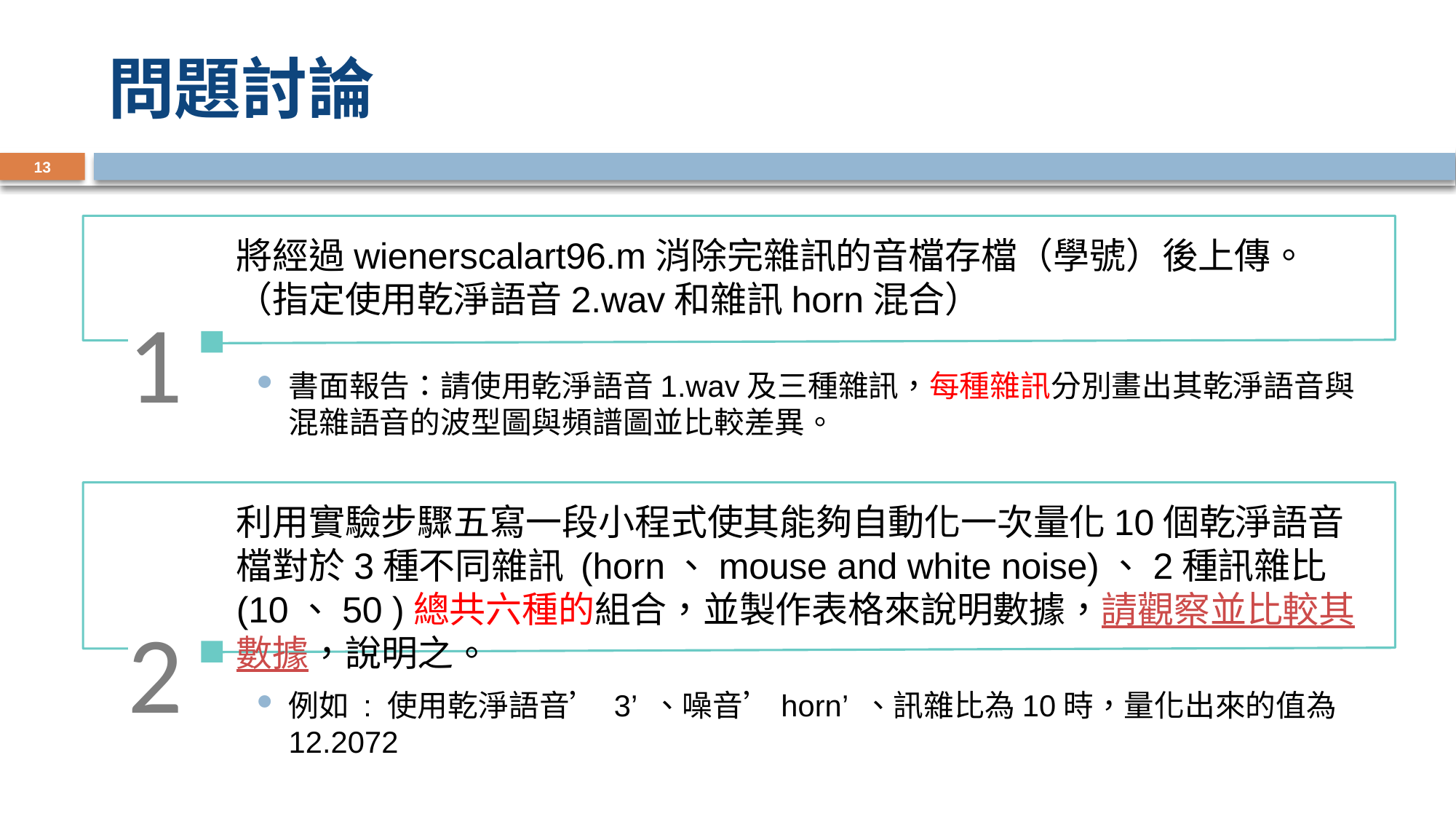

# 問題討論
13

將經過wienerscalart96.m消除完雜訊的音檔存檔（學號）後上傳。
（指定使用乾淨語音2.wav和雜訊horn混合）
1

書面報告：請使用乾淨語音1.wav及三種雜訊，每種雜訊分別畫出其乾淨語音與混雜語音的波型圖與頻譜圖並比較差異。

利用實驗步驟五寫一段小程式使其能夠自動化一次量化10個乾淨語音檔對於3種不同雜訊 (horn、mouse and white noise)、2種訊雜比 (10、50 )總共六種的組合，並製作表格來說明數據，請觀察並比較其數據，說明之。
2

例如 : 使用乾淨語音’ 3’ 、噪音’horn’ 、訊雜比為10時，量化出來的值為12.2072